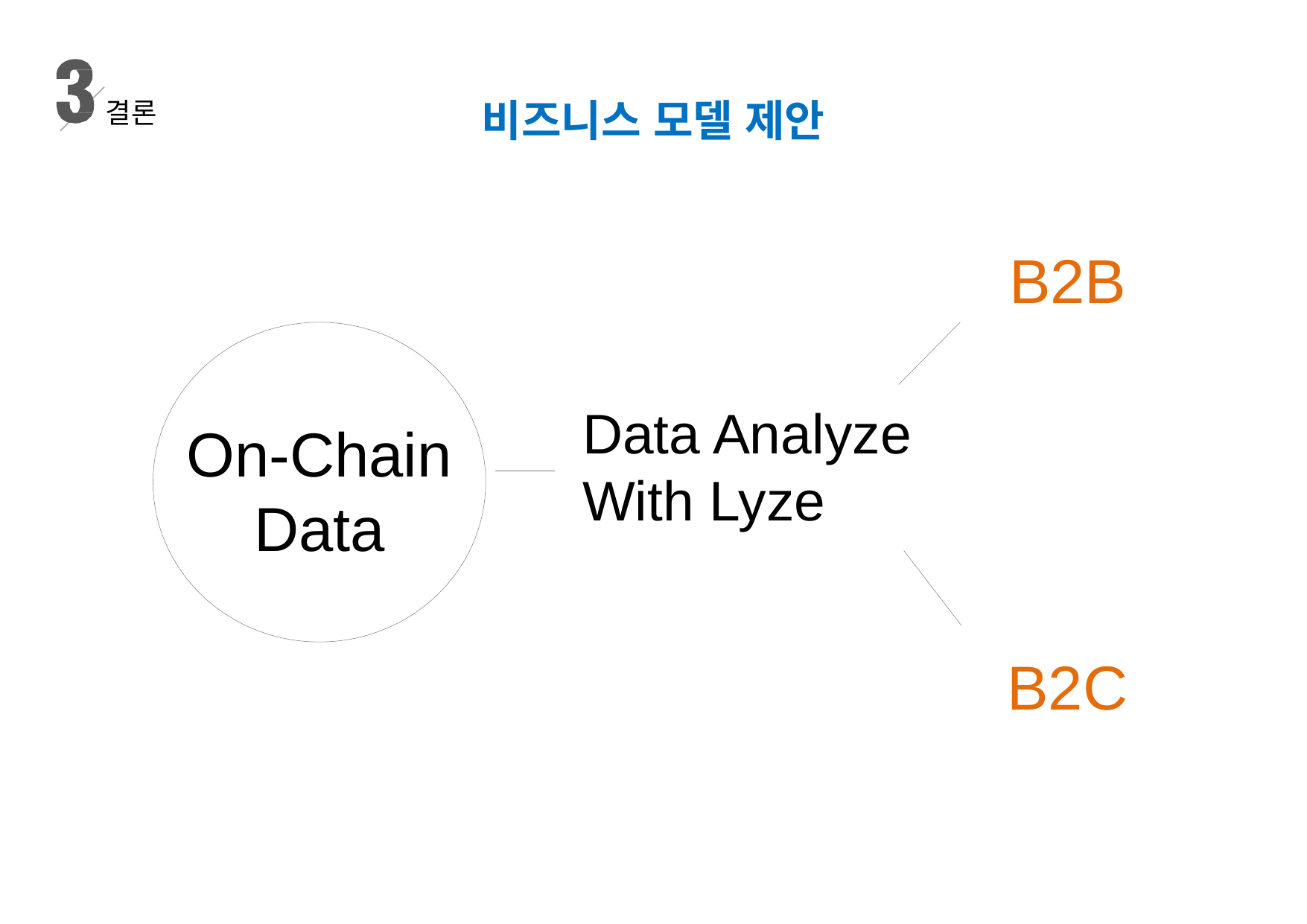

비즈니스 모델 제안
결론
B2B

Data Analyze
With Lyze
On-Chain
Data

B2C